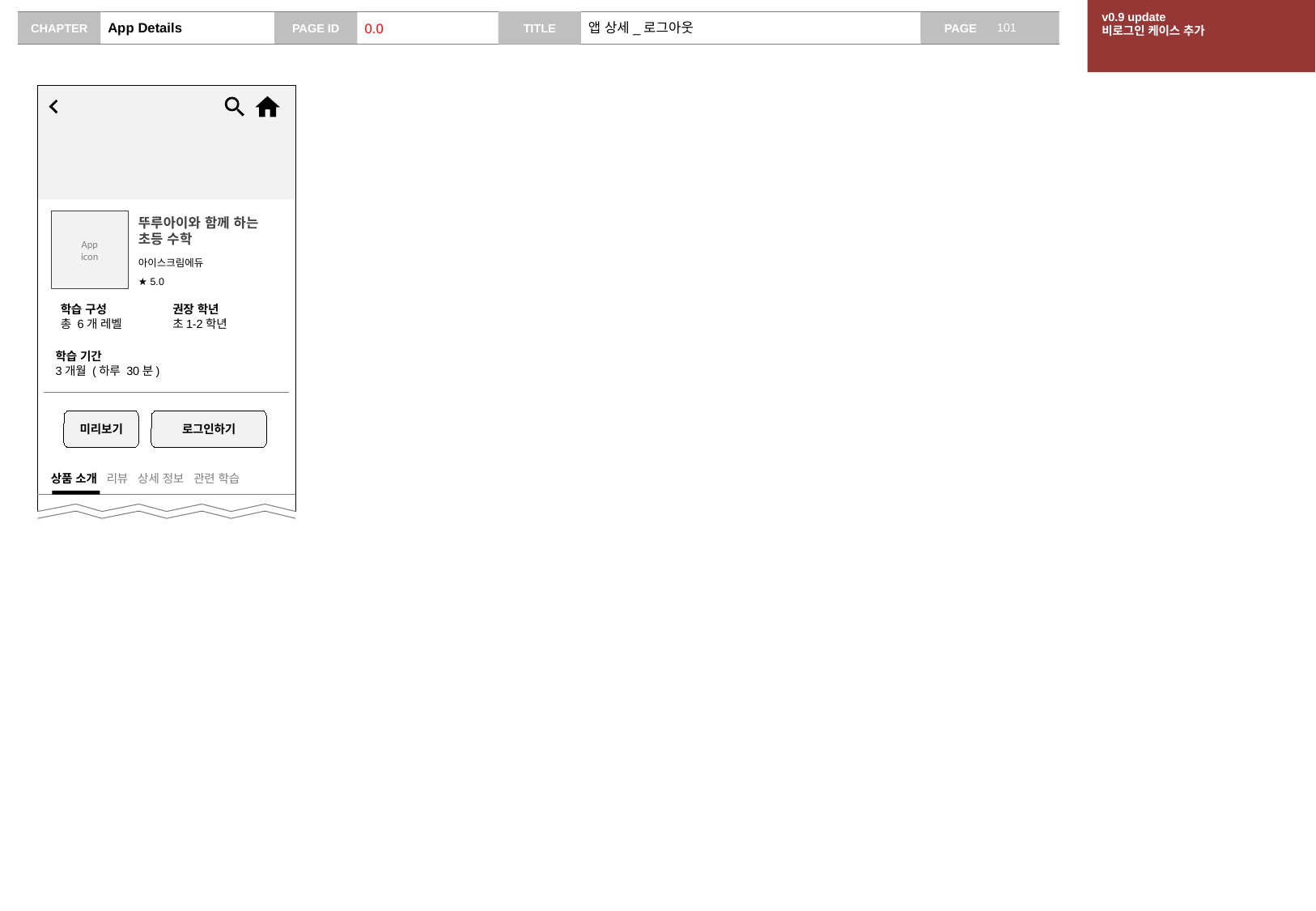

v0.9 update
비로그인 케이스 추가

# App Details
0.0
앱 상세_로그아웃

App
icon
뚜루아이와 함께 하는
초등 수학
아이스크림에듀
★ 5.0
학습 구성
총 6개 레벨
권장 학년
초1-2학년
학습 기간
3개월 (하루 30분)

미리보기
로그인하기
상품 소개   리뷰   상세 정보   관련 학습